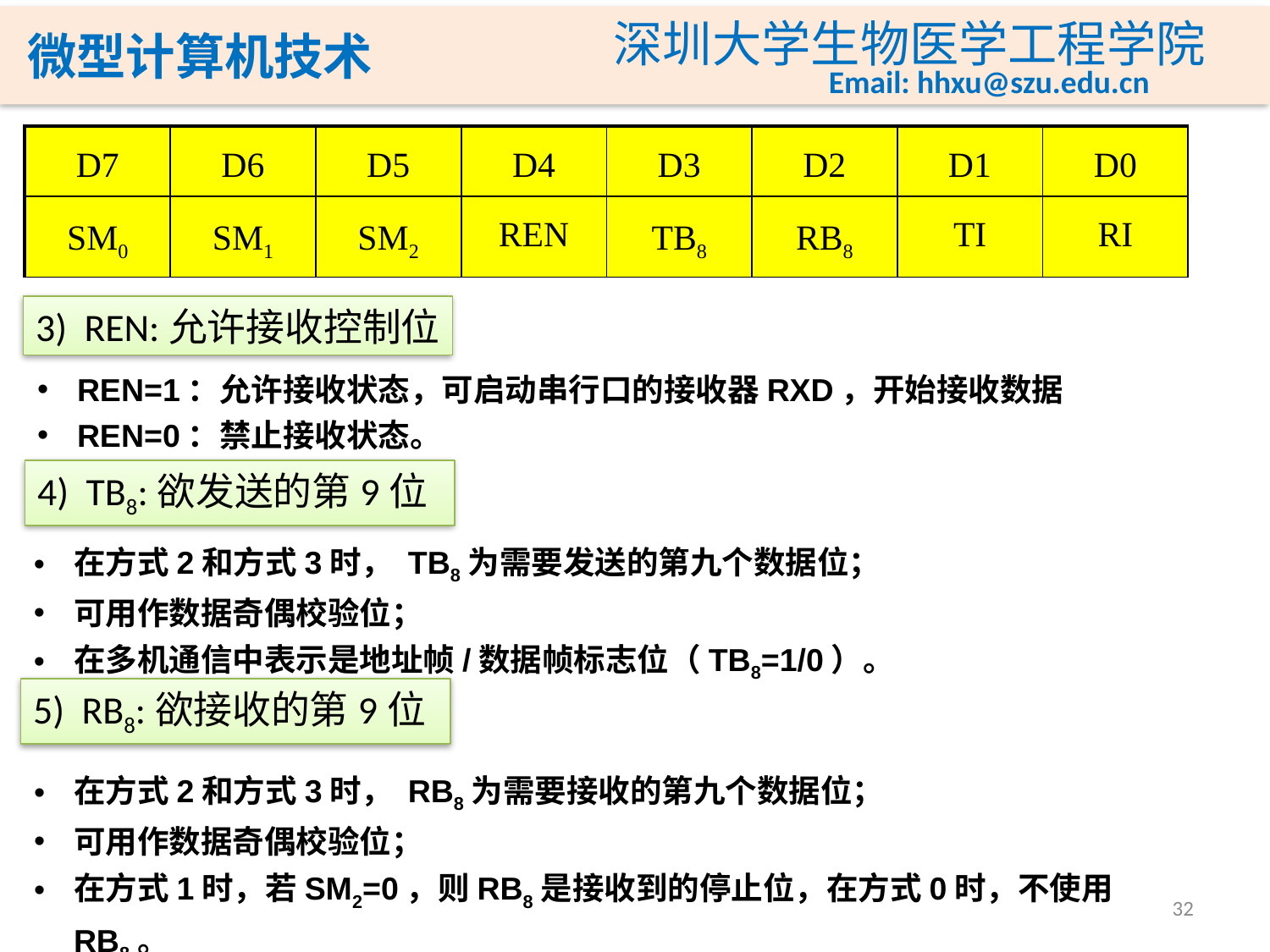

| D7 | D6 | D5 | D4 | D3 | D2 | D1 | D0 |
| --- | --- | --- | --- | --- | --- | --- | --- |
| SM0 | SM1 | SM2 | REN | TB8 | RB8 | TI | RI |
3)  REN:允许接收控制位
REN=1：允许接收状态，可启动串行口的接收器RXD，开始接收数据
REN=0：禁止接收状态。
4)  TB8:欲发送的第9位
在方式2和方式3时， TB8为需要发送的第九个数据位；
可用作数据奇偶校验位；
在多机通信中表示是地址帧/数据帧标志位（TB8=1/0）。
5)  RB8:欲接收的第9位
在方式2和方式3时， RB8为需要接收的第九个数据位；
可用作数据奇偶校验位；
在方式1时，若SM2=0，则RB8是接收到的停止位，在方式0时，不使用RB8。
32